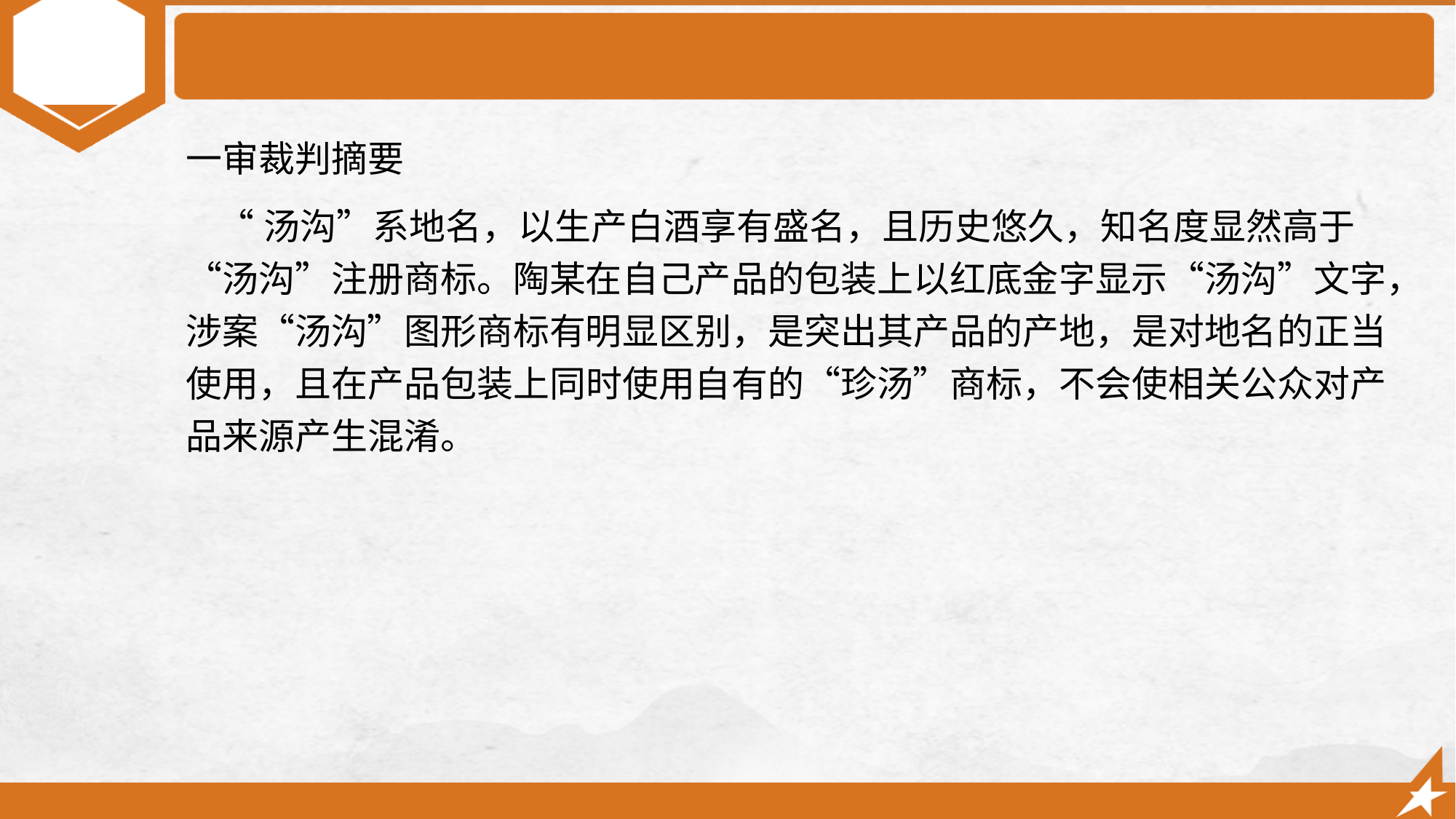

一审裁判摘要
    “汤沟”系地名，以生产白酒享有盛名，且历史悠久，知名度显然高于“汤沟”注册商标。陶某在自己产品的包装上以红底金字显示“汤沟”文字，涉案“汤沟”图形商标有明显区别，是突出其产品的产地，是对地名的正当使用，且在产品包装上同时使用自有的“珍汤”商标，不会使相关公众对产品来源产生混淆。